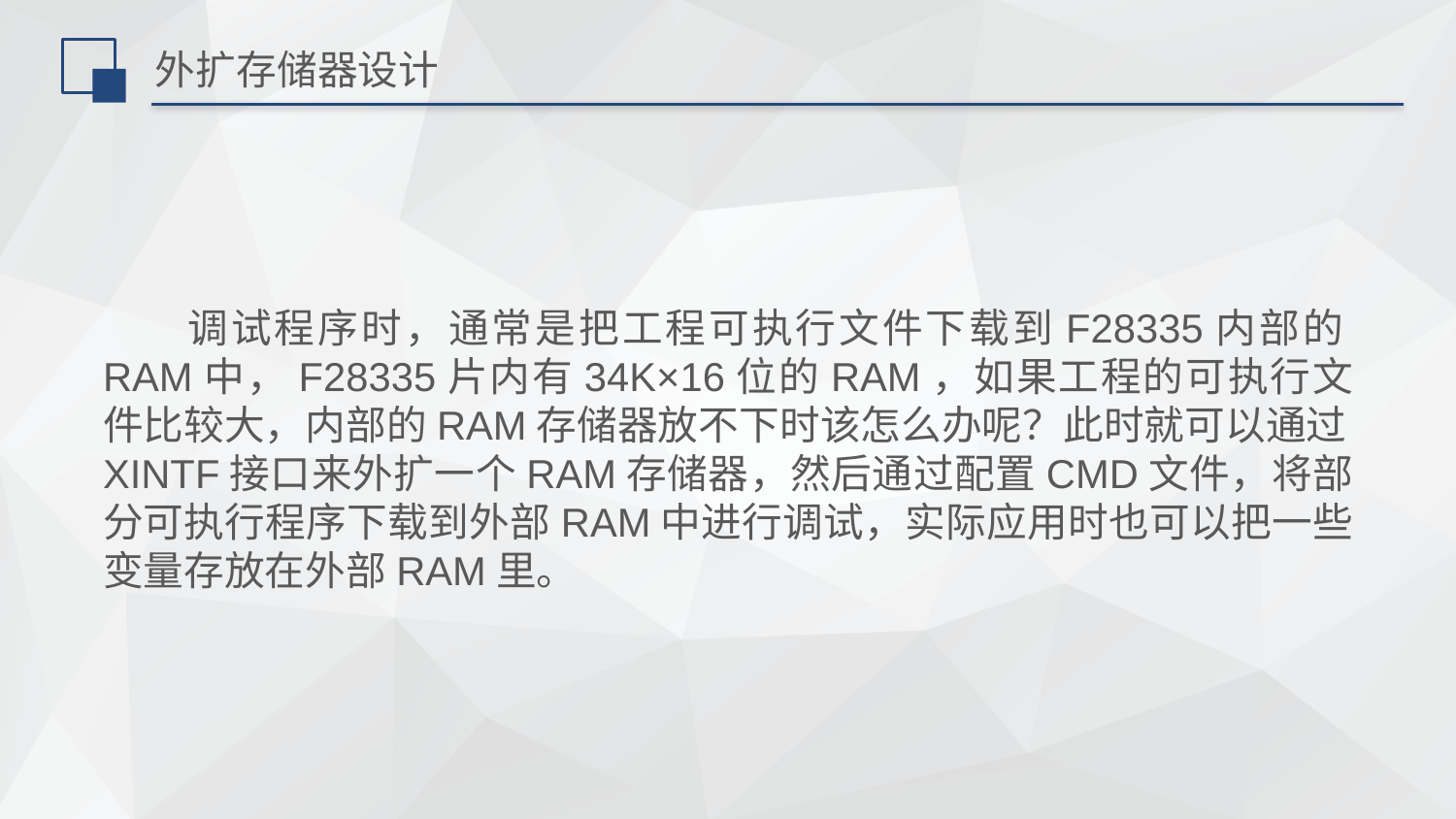

# 外扩存储器设计
调试程序时，通常是把工程可执行文件下载到F28335内部的RAM中，F28335片内有34K×16位的RAM，如果工程的可执行文件比较大，内部的RAM存储器放不下时该怎么办呢？此时就可以通过XINTF接口来外扩一个RAM存储器，然后通过配置CMD文件，将部分可执行程序下载到外部RAM中进行调试，实际应用时也可以把一些变量存放在外部RAM里。